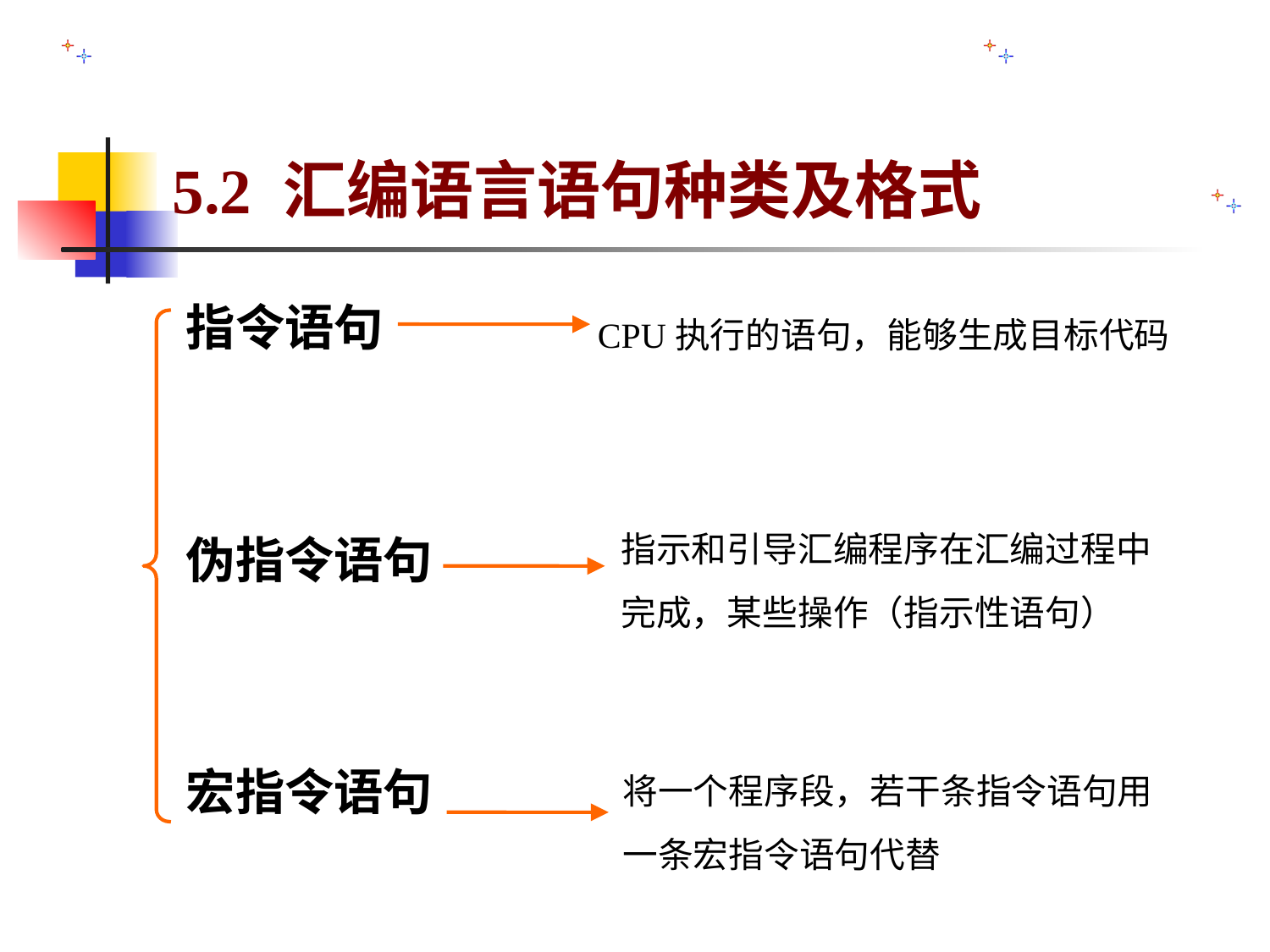

# 5.2 汇编语言语句种类及格式
指令语句

伪指令语句

宏指令语句
CPU执行的语句，能够生成目标代码

指示和引导汇编程序在汇编过程中完成，某些操作（指示性语句）

将一个程序段，若干条指令语句用一条宏指令语句代替